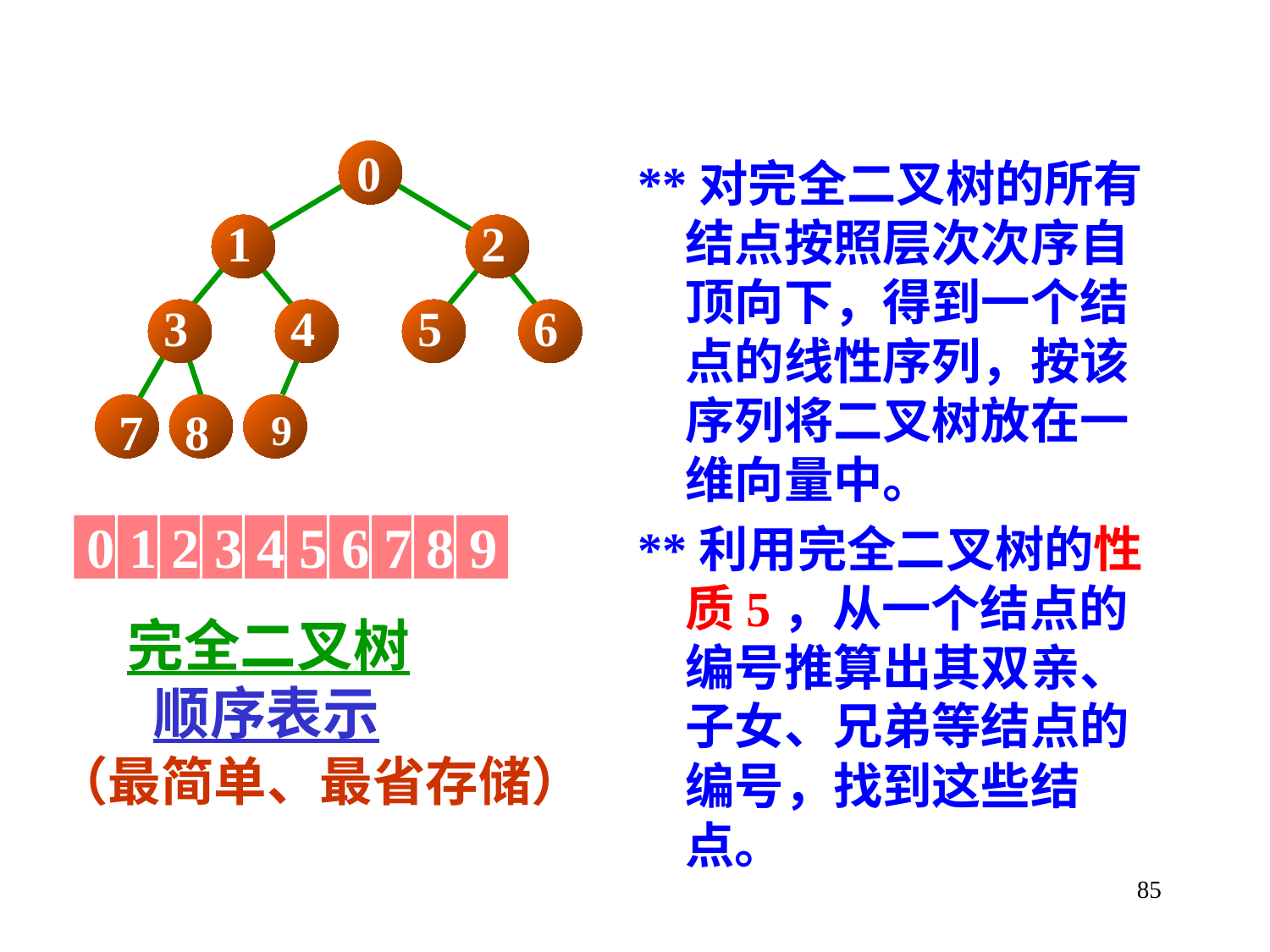

0

1
2

3
4
5
6

7

8

9

0 1 2 3 4 5 6 7 8 9

完全二叉树
 顺序表示
（最简单、最省存储）
**对完全二叉树的所有结点按照层次次序自顶向下，得到一个结点的线性序列，按该序列将二叉树放在一维向量中。
**利用完全二叉树的性质5，从一个结点的编号推算出其双亲、子女、兄弟等结点的编号，找到这些结点。
85